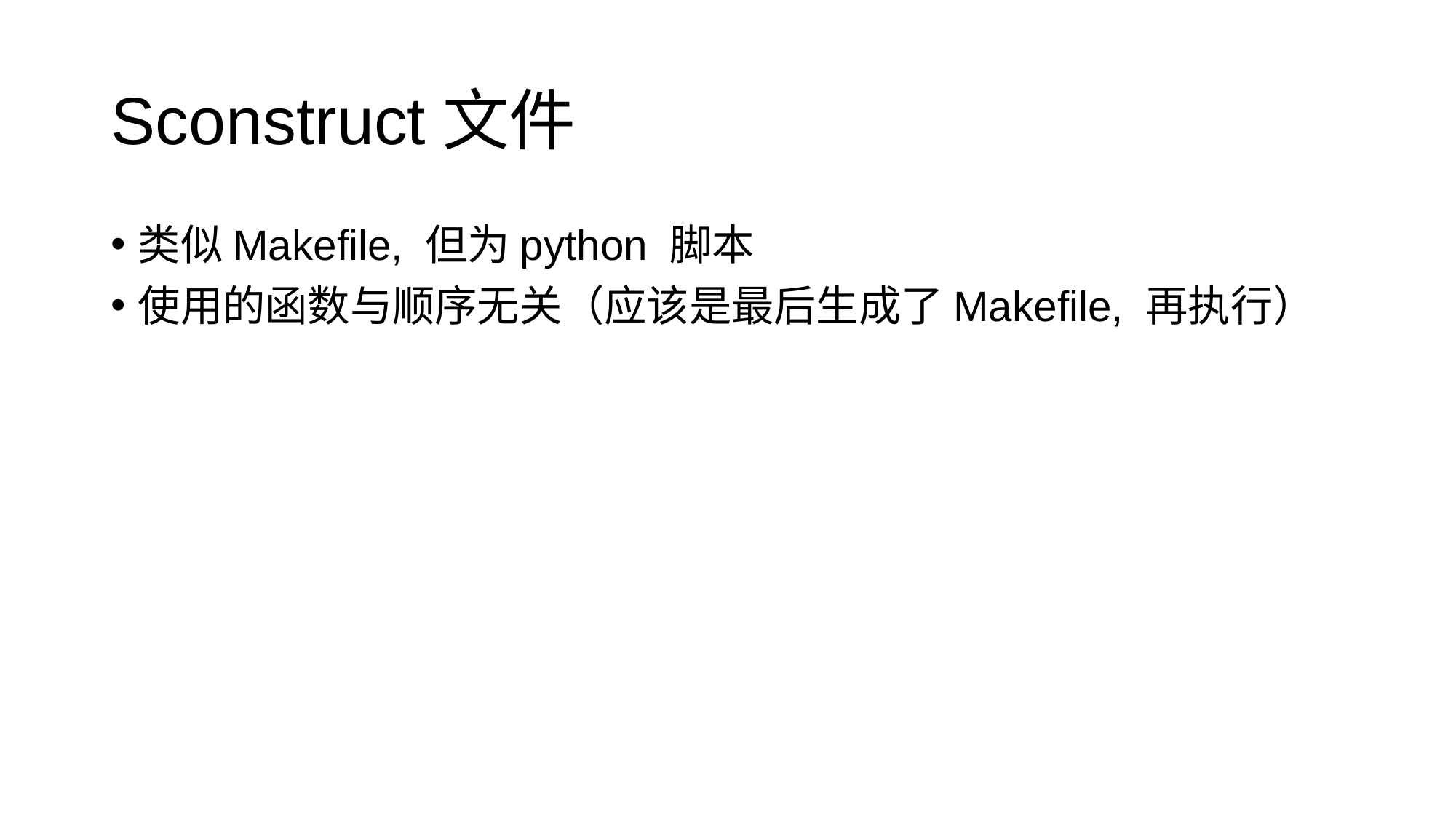

# Sconstruct文件
类似Makefile, 但为python 脚本
使用的函数与顺序无关（应该是最后生成了Makefile, 再执行）